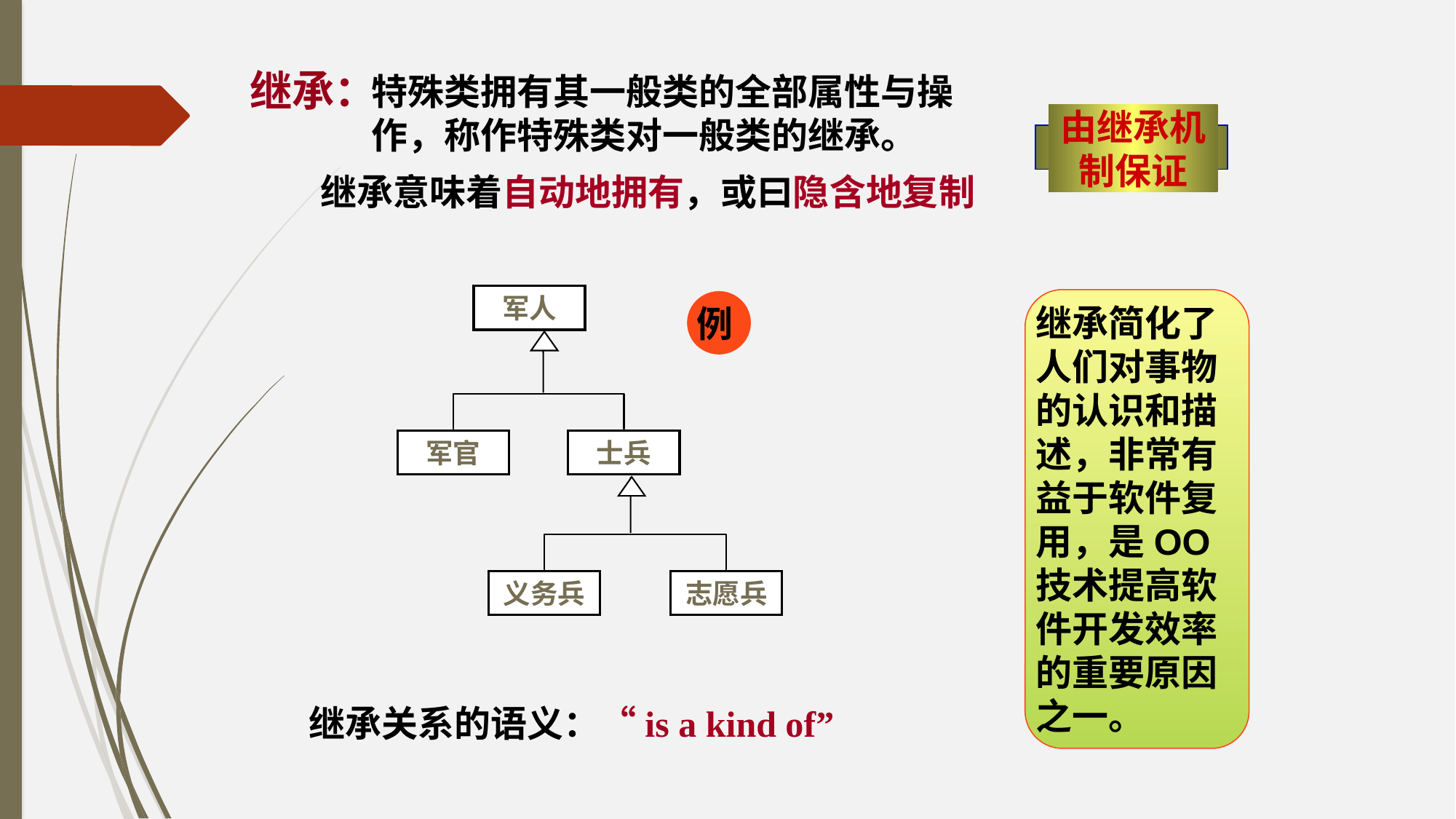

继承：
特殊类拥有其一般类的全部属性与操作，称作特殊类对一般类的继承。
由继承机制保证

继承意味着自动地拥有，或曰隐含地复制
军人
例

军官
士兵

义务兵
志愿兵
继承简化了人们对事物的认识和描述，非常有益于软件复用，是OO技术提高软件开发效率的重要原因之一。
继承关系的语义：“is a kind of”